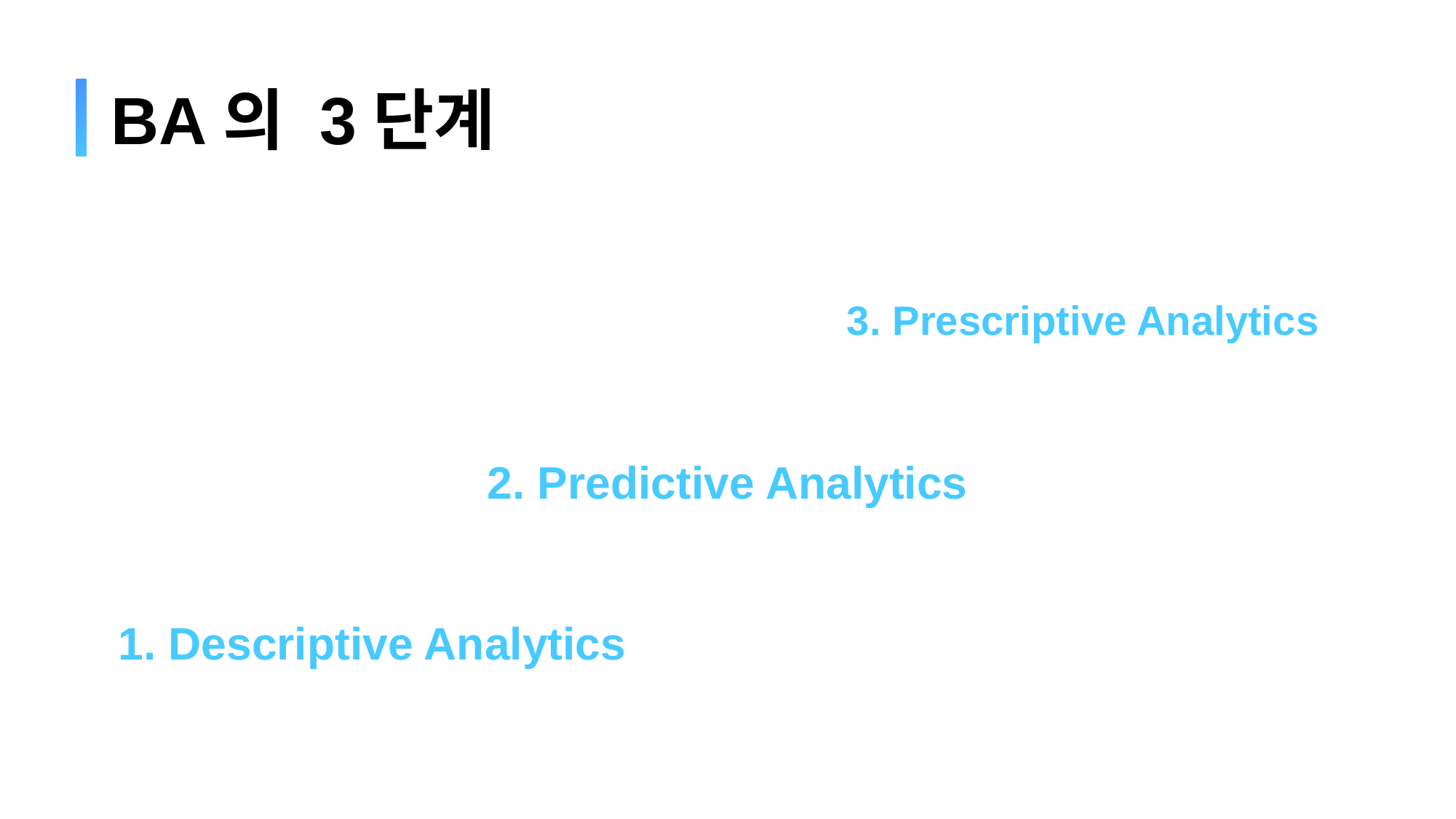

# BA의 3단계

3. Prescriptive Analytics
2. Predictive Analytics
1. Descriptive Analytics